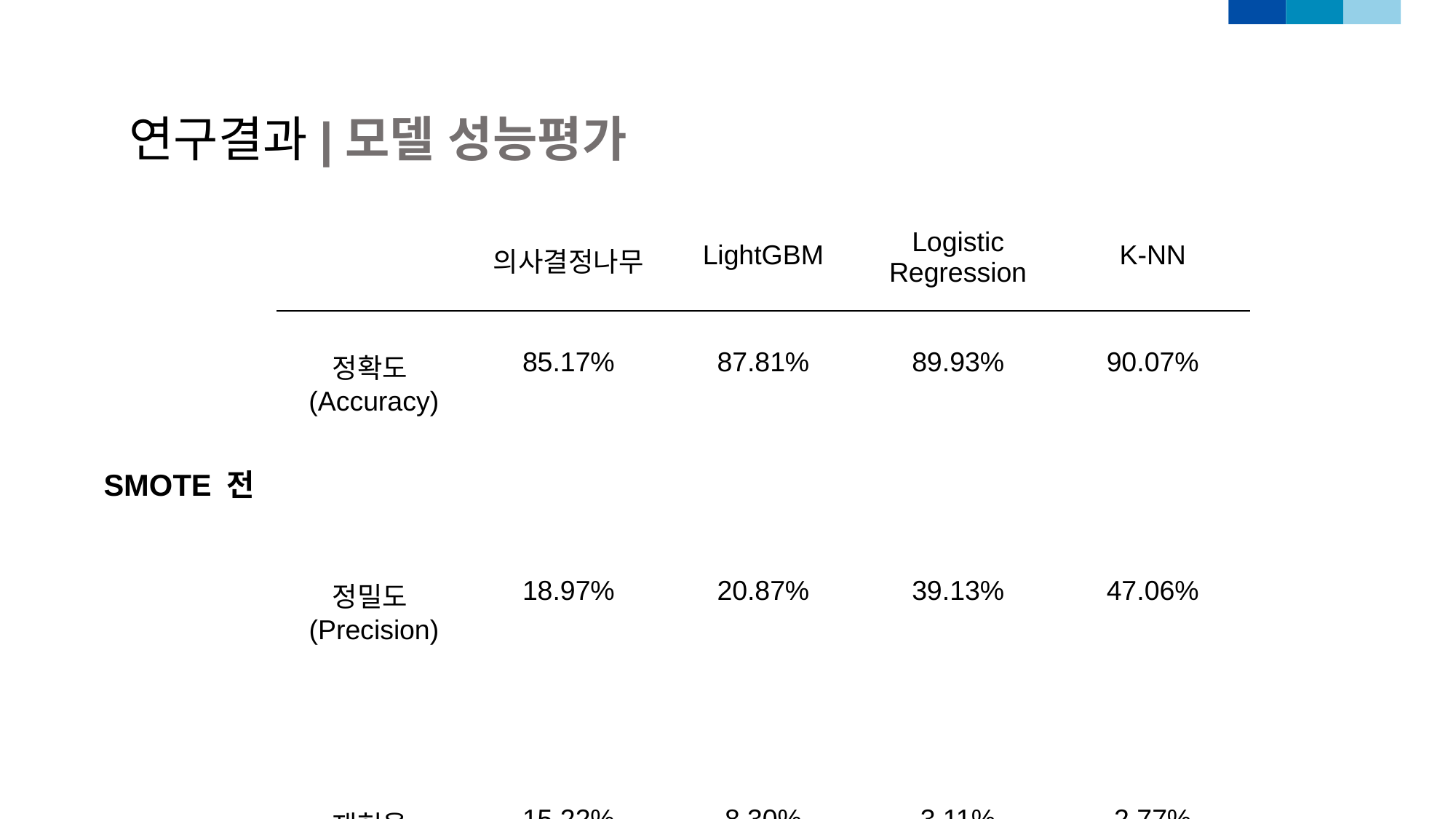

연구결과|모델 성능평가
| SMOTE 전 |  | 의사결정나무 | LightGBM | Logistic Regression | K-NN |
| --- | --- | --- | --- | --- | --- |
|  | 정확도(Accuracy) | 85.17% | 87.81% | 89.93% | 90.07% |
|  | 정밀도(Precision) | 18.97% | 20.87% | 39.13% | 47.06% |
|  | 재현율(Recall) | 15.22% | 8.30% | 3.11% | 2.77% |
|  | AUC | 54.04% | 52.42% | 51.29% | 51.21% |